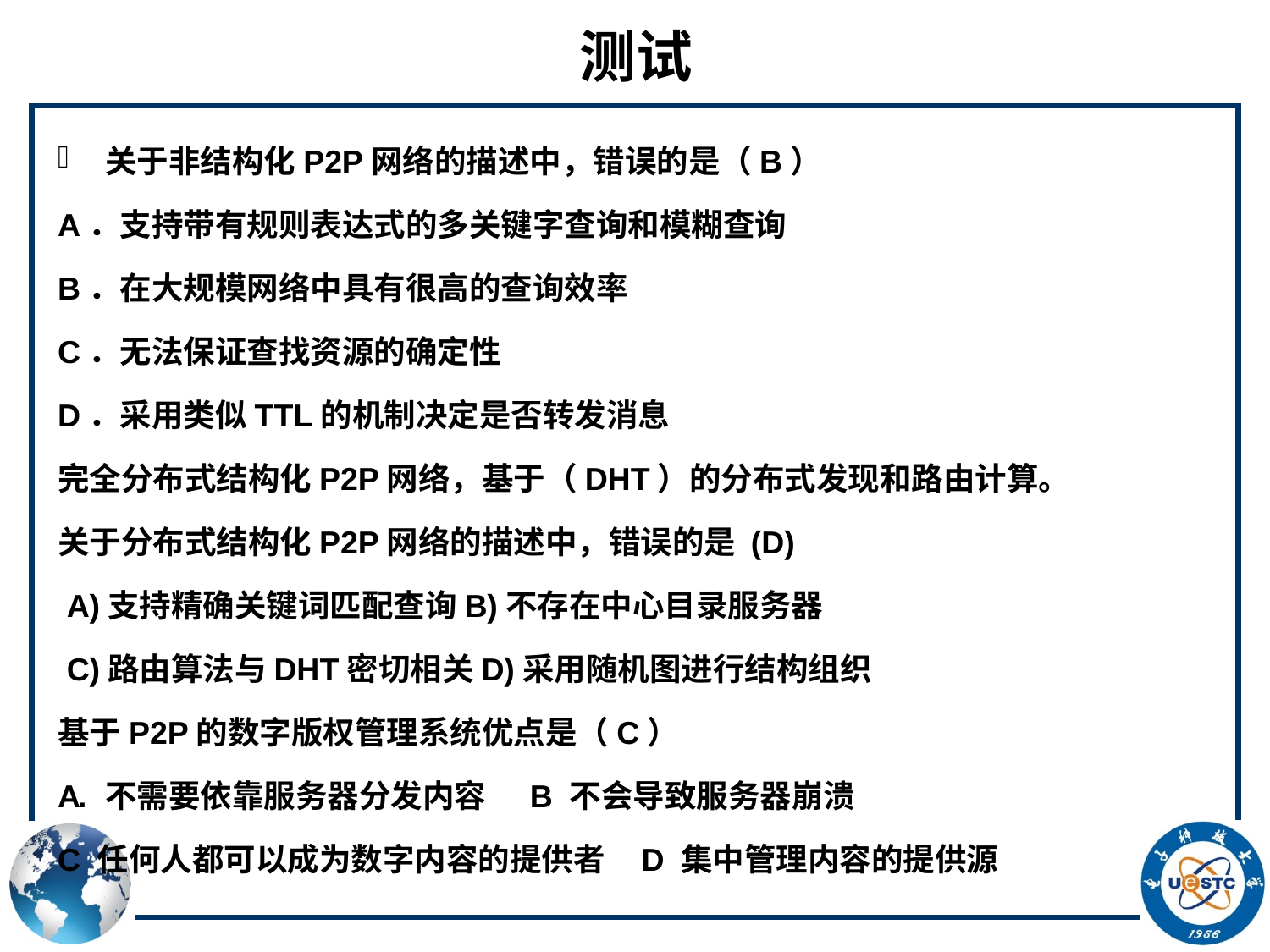

# 测试
关于非结构化P2P网络的描述中，错误的是（B）
A．支持带有规则表达式的多关键字查询和模糊查询
B．在大规模网络中具有很高的查询效率
C．无法保证查找资源的确定性
D．采用类似TTL的机制决定是否转发消息
完全分布式结构化P2P网络，基于（DHT）的分布式发现和路由计算。
关于分布式结构化P2P网络的描述中，错误的是 (D)
 A)支持精确关键词匹配查询B)不存在中心目录服务器
 C)路由算法与DHT密切相关D)采用随机图进行结构组织
基于P2P的数字版权管理系统优点是（C）
不需要依靠服务器分发内容     B 不会导致服务器崩溃
C 任何人都可以成为数字内容的提供者    D 集中管理内容的提供源